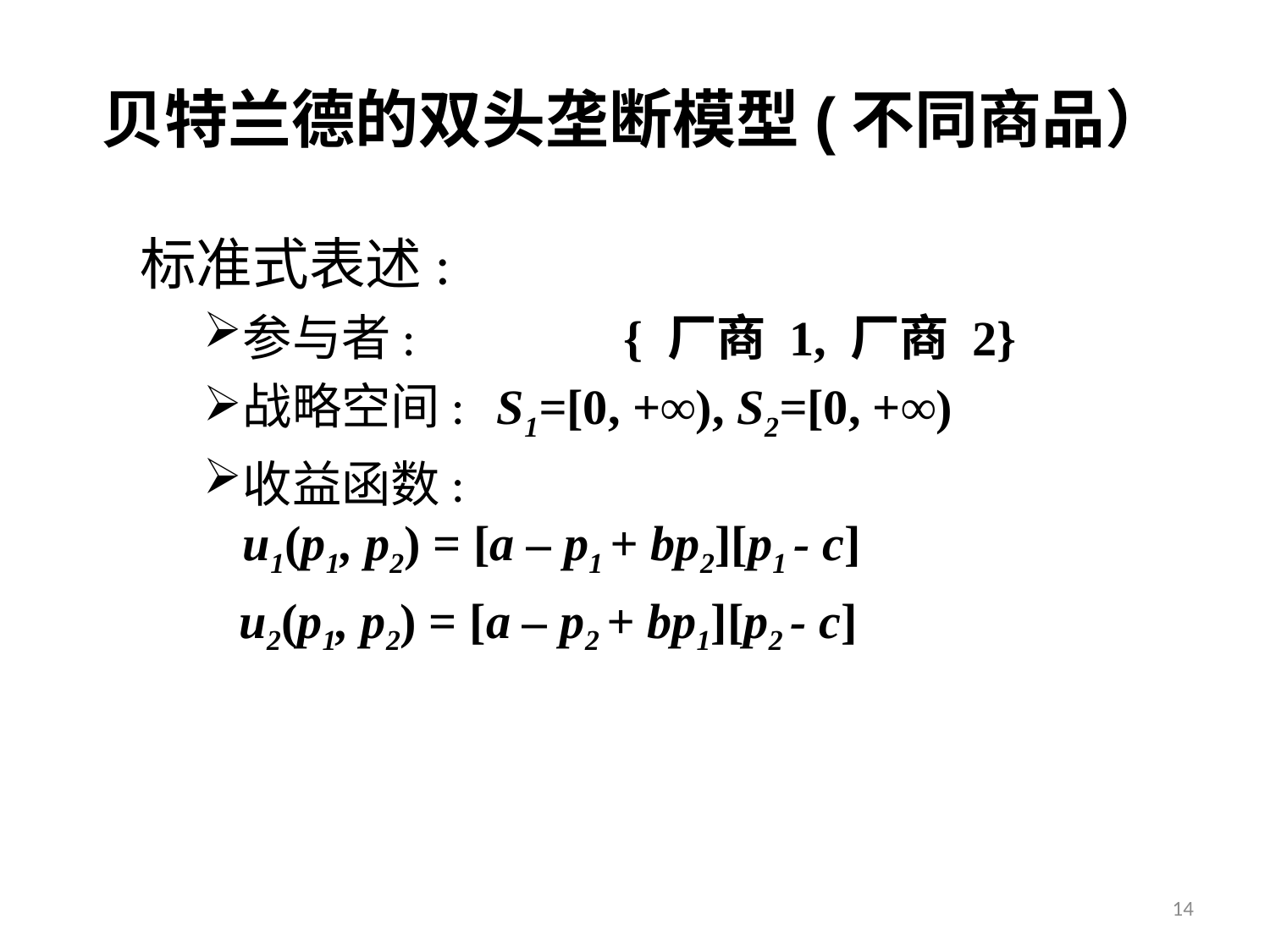

# 贝特兰德的双头垄断模型(不同商品）
标准式表述:
参与者: 		{ 厂商 1, 厂商 2}
战略空间: 	S1=[0, +∞), S2=[0, +∞)
收益函数:
u1(p1, p2) = [a – p1 + bp2][p1 - c]
     u2(p1, p2) = [a – p2 + bp1][p2 - c]

14